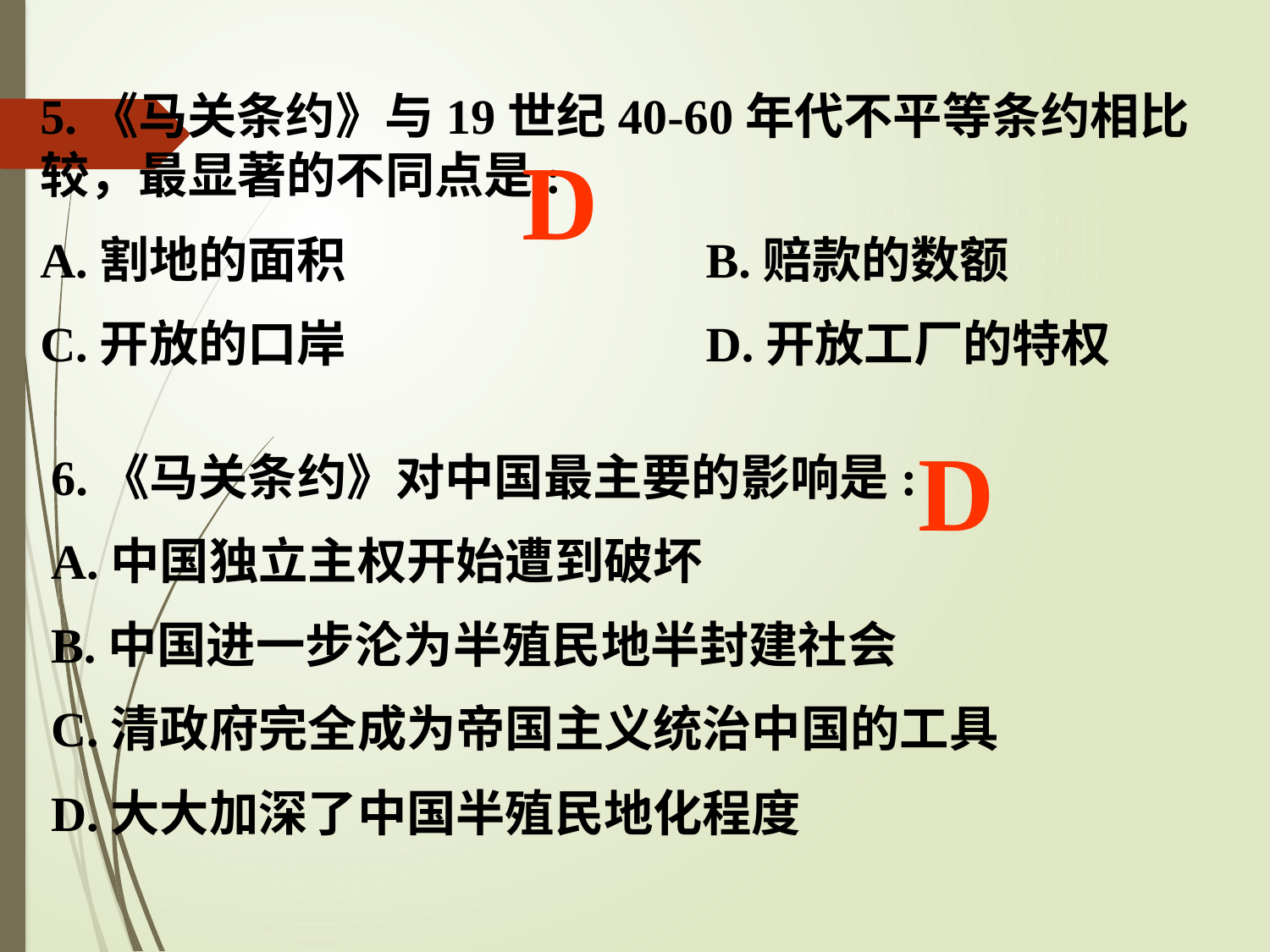

5.《马关条约》与19世纪40-60年代不平等条约相比较，最显著的不同点是:
A.割地的面积                               B.赔款的数额
C.开放的口岸                               D.开放工厂的特权
D
D
6.《马关条约》对中国最主要的影响是:
A.中国独立主权开始遭到破坏
B.中国进一步沦为半殖民地半封建社会
C.清政府完全成为帝国主义统治中国的工具
D.大大加深了中国半殖民地化程度